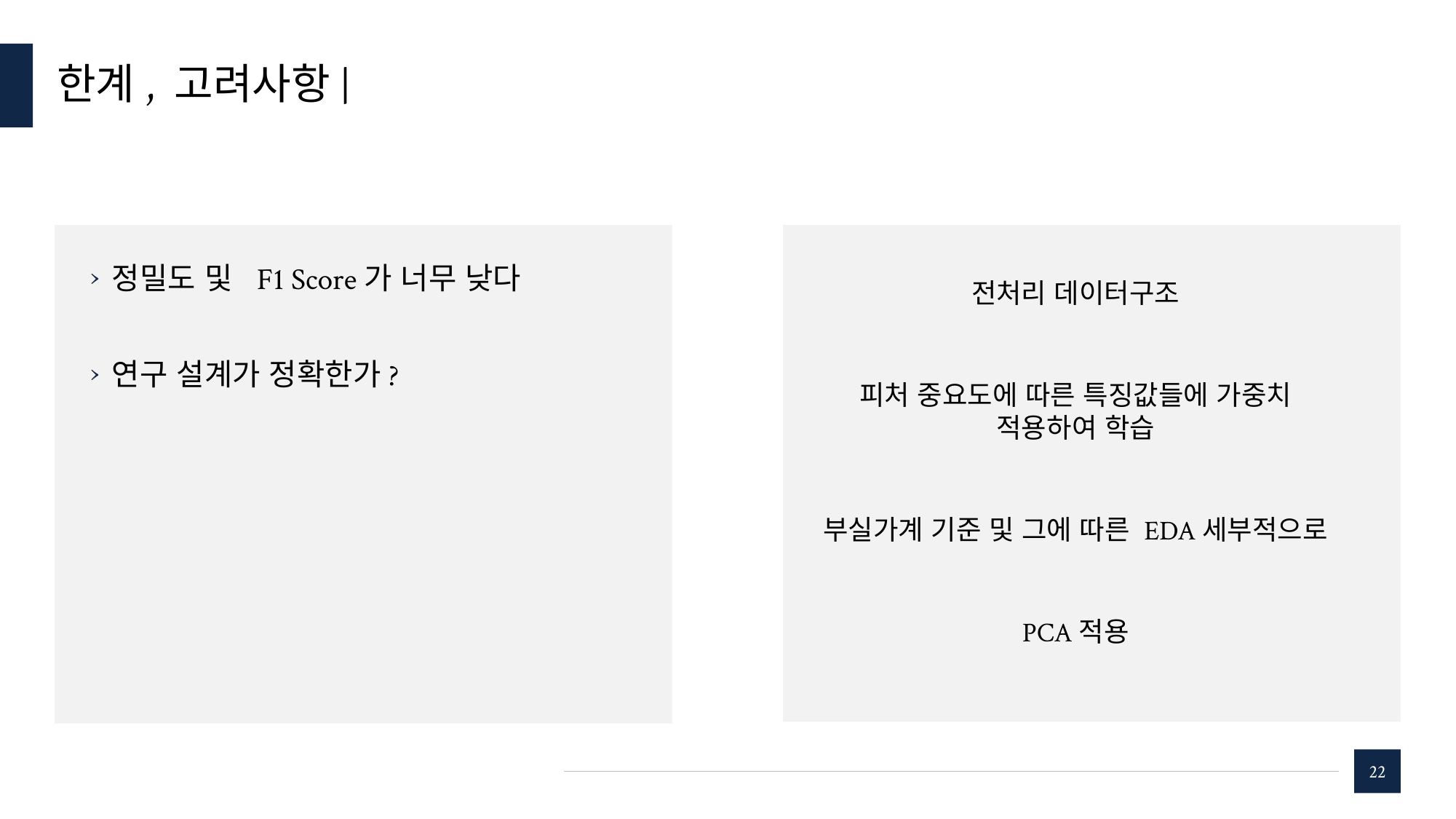

# 한계, 고려사항|

전처리 데이터구조

피처 중요도에 따른 특징값들에 가중치 적용하여 학습

부실가계 기준 및 그에 따른 EDA세부적으로

PCA적용
정밀도 및  F1 Score가 너무 낮다

연구 설계가 정확한가?

22